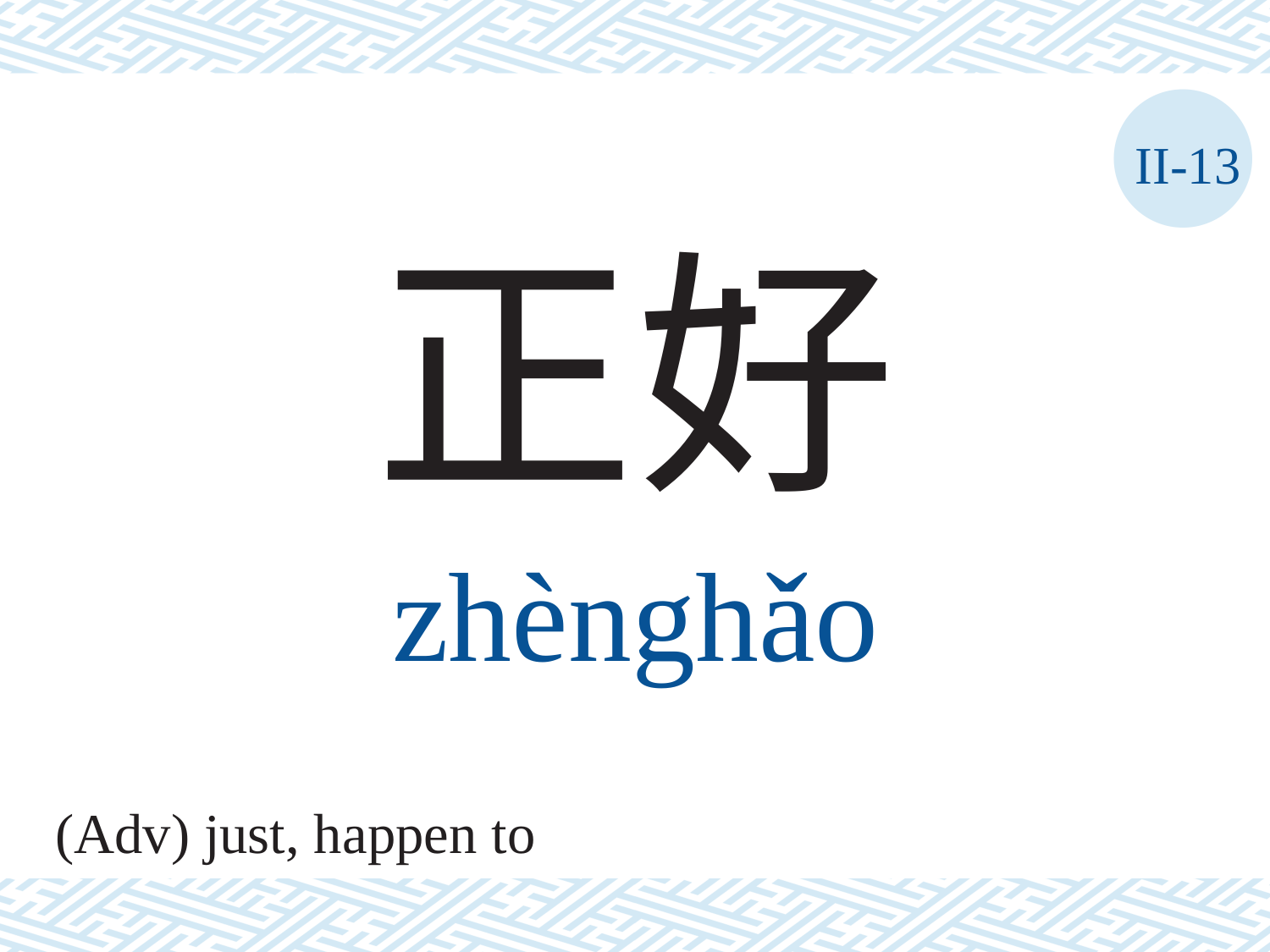

II-13
正好
zhènghǎo
(Adv) just, happen to